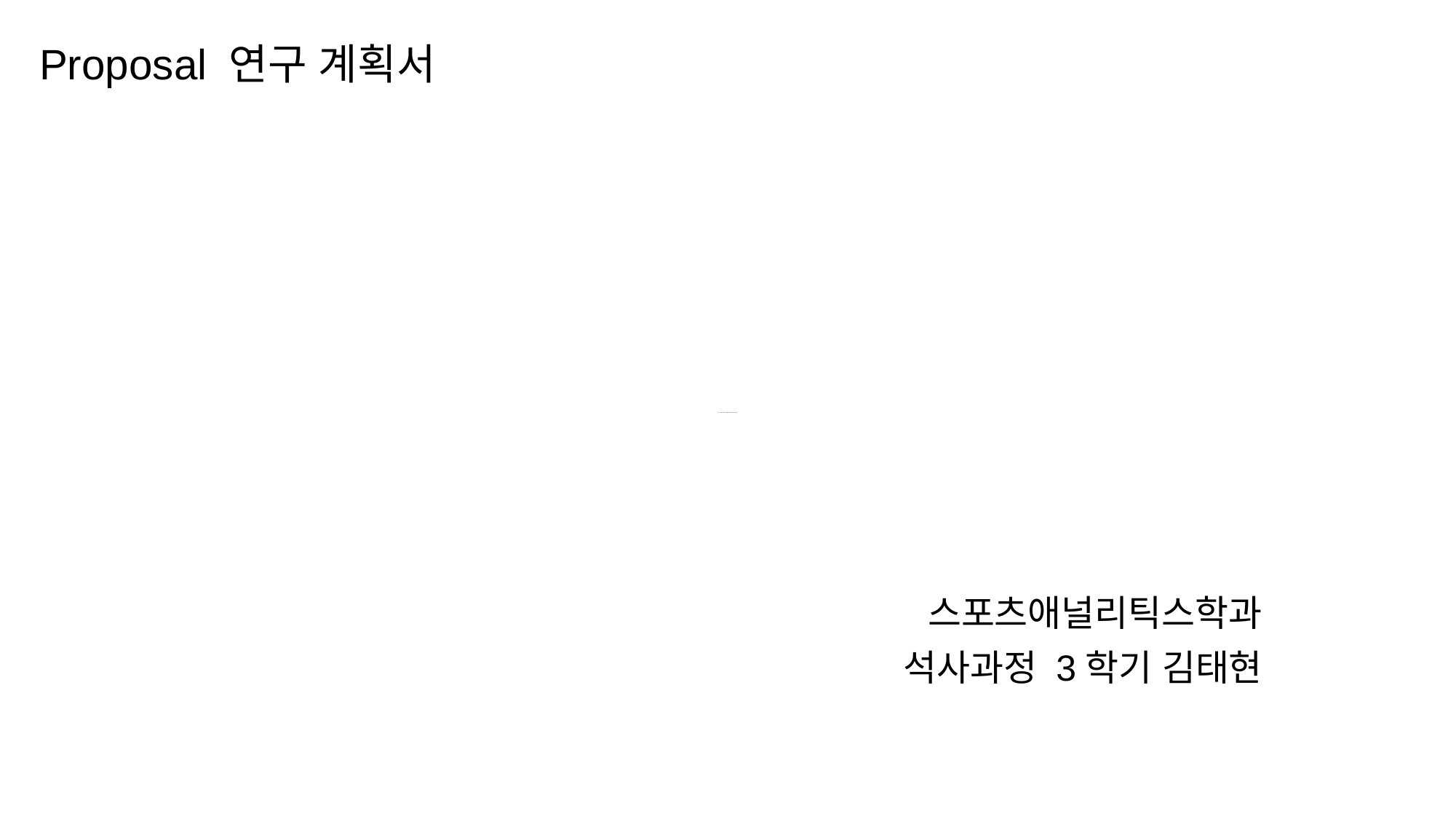

Proposal 연구 계획서
# 야구 경기에서 투수의 피치 템포에 따른 경기력 분석
스포츠애널리틱스학과
석사과정 3학기 김태현